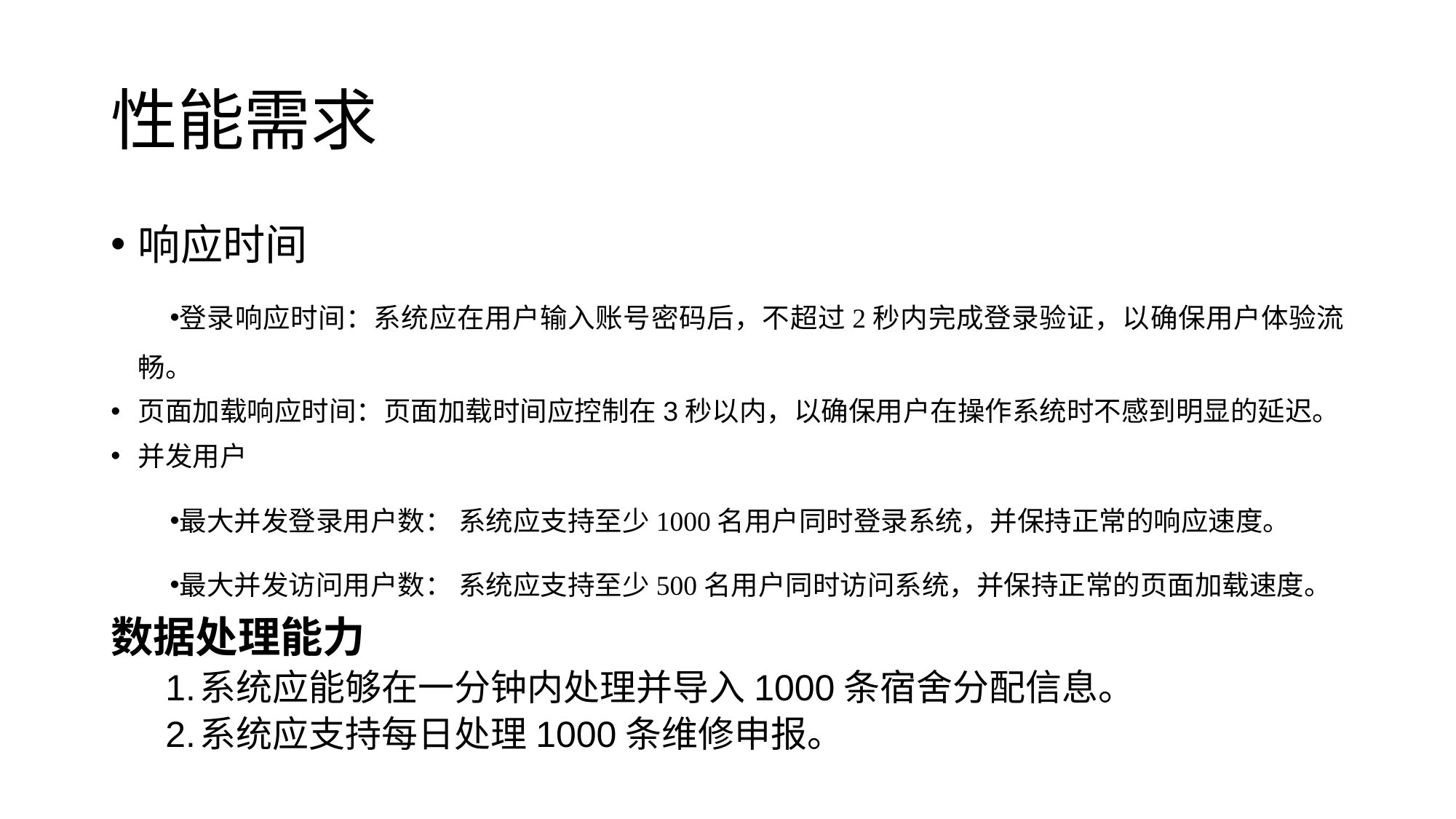

# 性能需求
响应时间
登录响应时间：系统应在用户输入账号密码后，不超过2秒内完成登录验证，以确保用户体验流畅。
页面加载响应时间：页面加载时间应控制在3秒以内，以确保用户在操作系统时不感到明显的延迟。
并发用户
最大并发登录用户数： 系统应支持至少1000名用户同时登录系统，并保持正常的响应速度。
最大并发访问用户数： 系统应支持至少500名用户同时访问系统，并保持正常的页面加载速度。
数据处理能力
系统应能够在一分钟内处理并导入1000条宿舍分配信息。
系统应支持每日处理1000条维修申报。